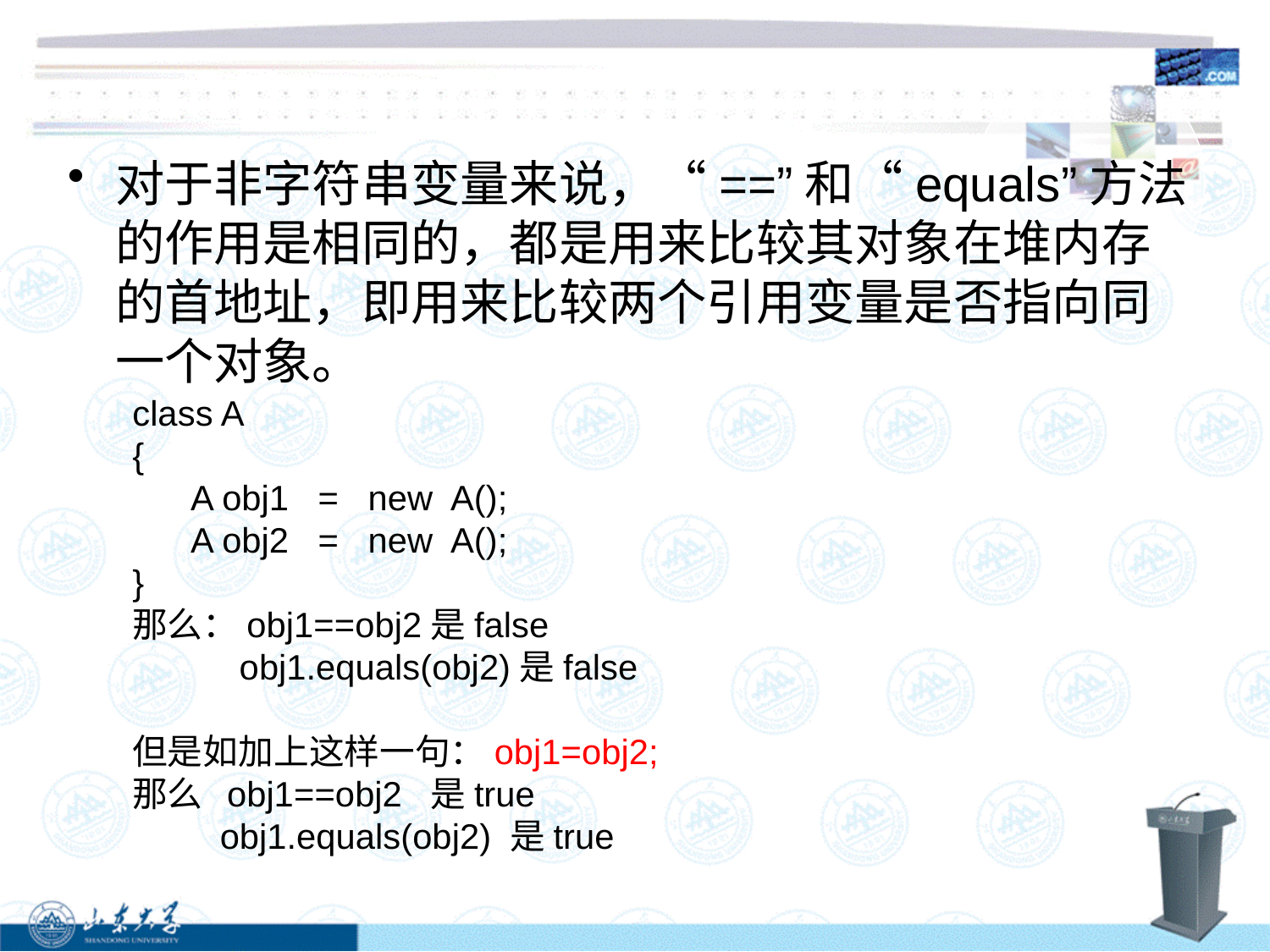

#
对于非字符串变量来说，“==”和“equals”方法的作用是相同的，都是用来比较其对象在堆内存的首地址，即用来比较两个引用变量是否指向同一个对象。

class A
{
      A obj1   =   new  A();
      A obj2   =   new  A();
}
那么：obj1==obj2是false
           obj1.equals(obj2)是false

但是如加上这样一句：obj1=obj2;
那么  obj1==obj2  是true
         obj1.equals(obj2) 是true